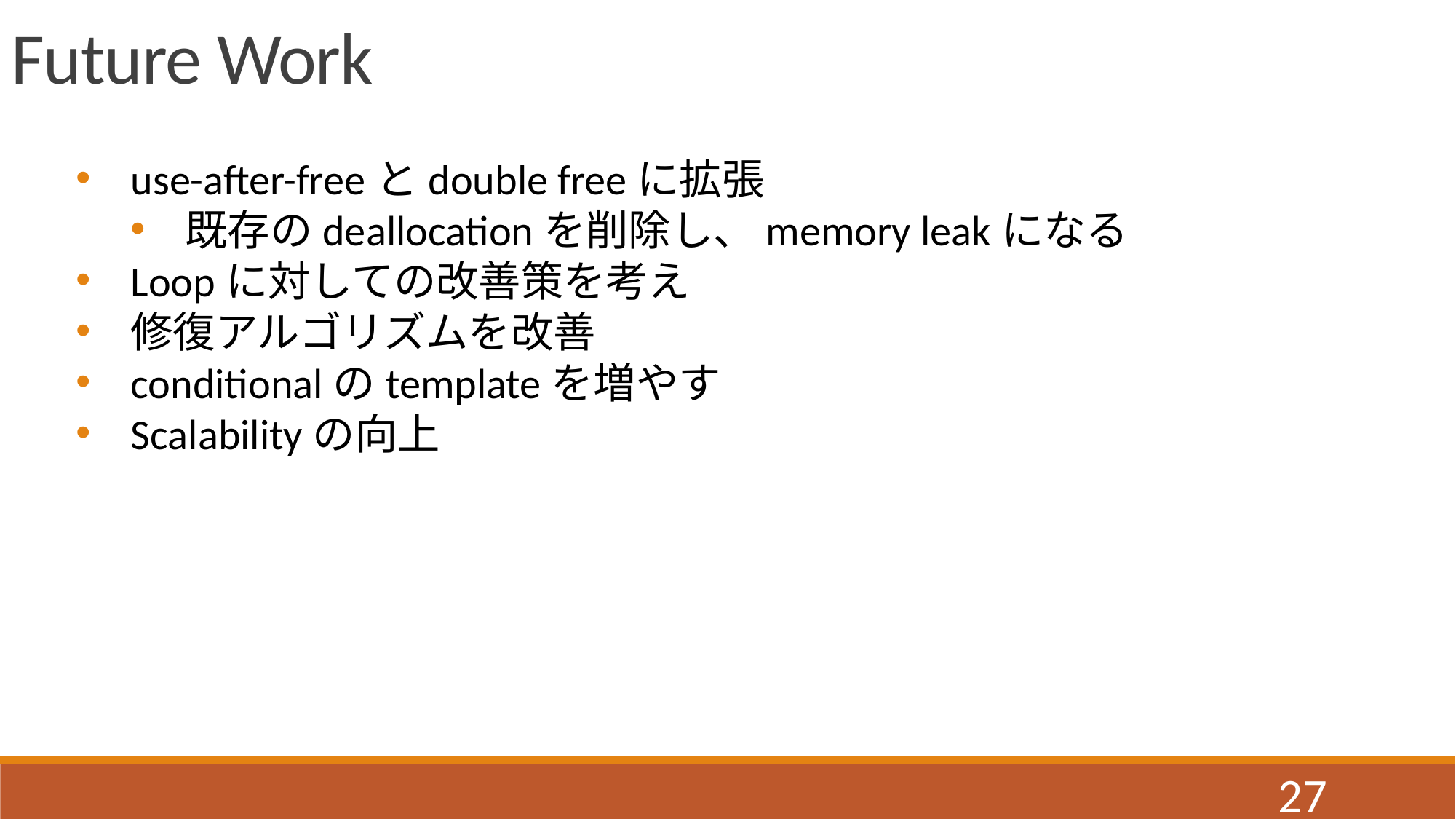

Future Work
use-after-freeとdouble freeに拡張
既存のdeallocationを削除し、memory leakになる
Loopに対しての改善策を考え
修復アルゴリズムを改善
conditionalのtemplateを増やす
Scalabilityの向上
27